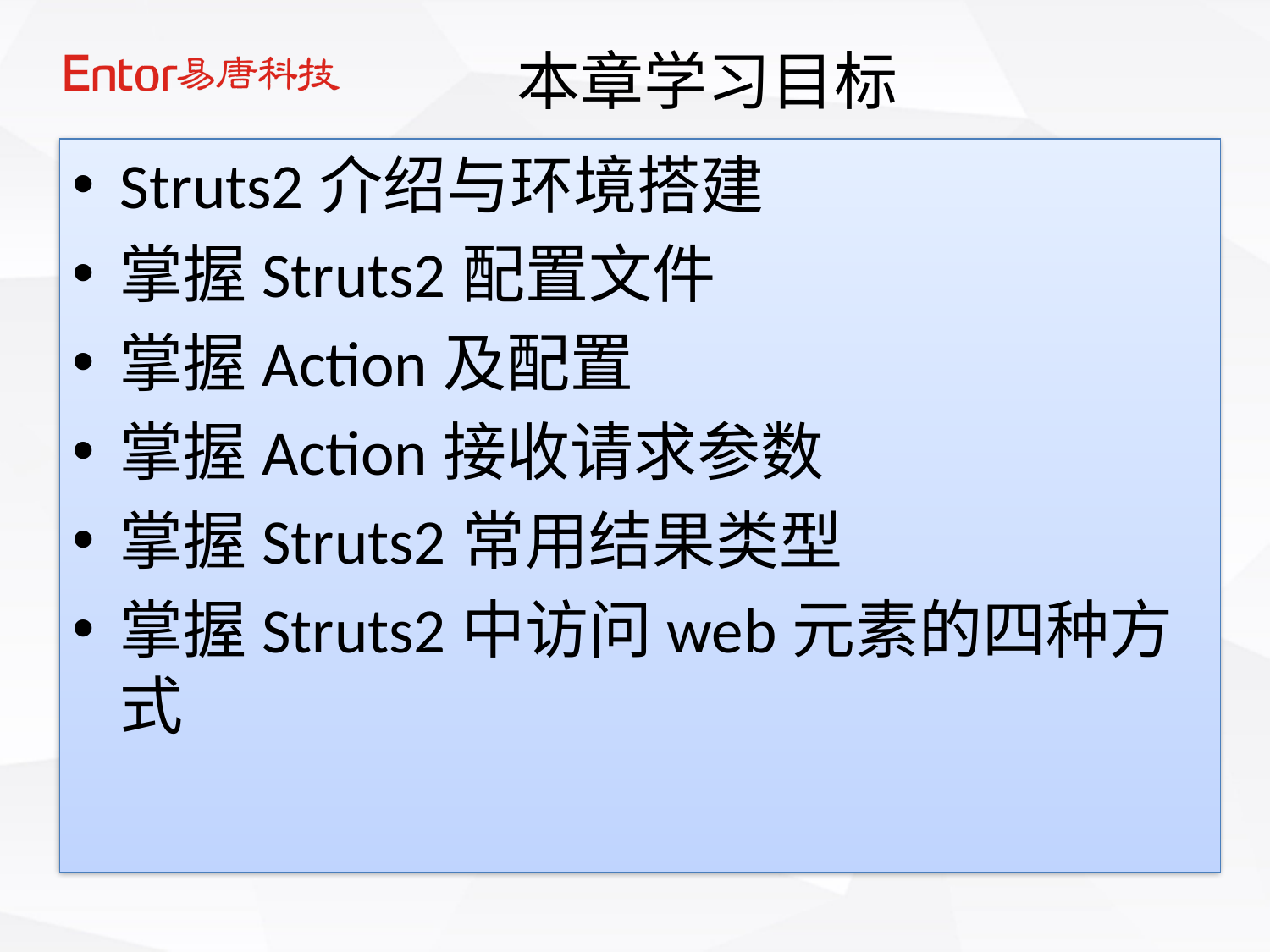

# 本章学习目标
Struts2介绍与环境搭建
掌握Struts2配置文件
掌握Action及配置
掌握Action接收请求参数
掌握Struts2常用结果类型
掌握Struts2中访问web元素的四种方式